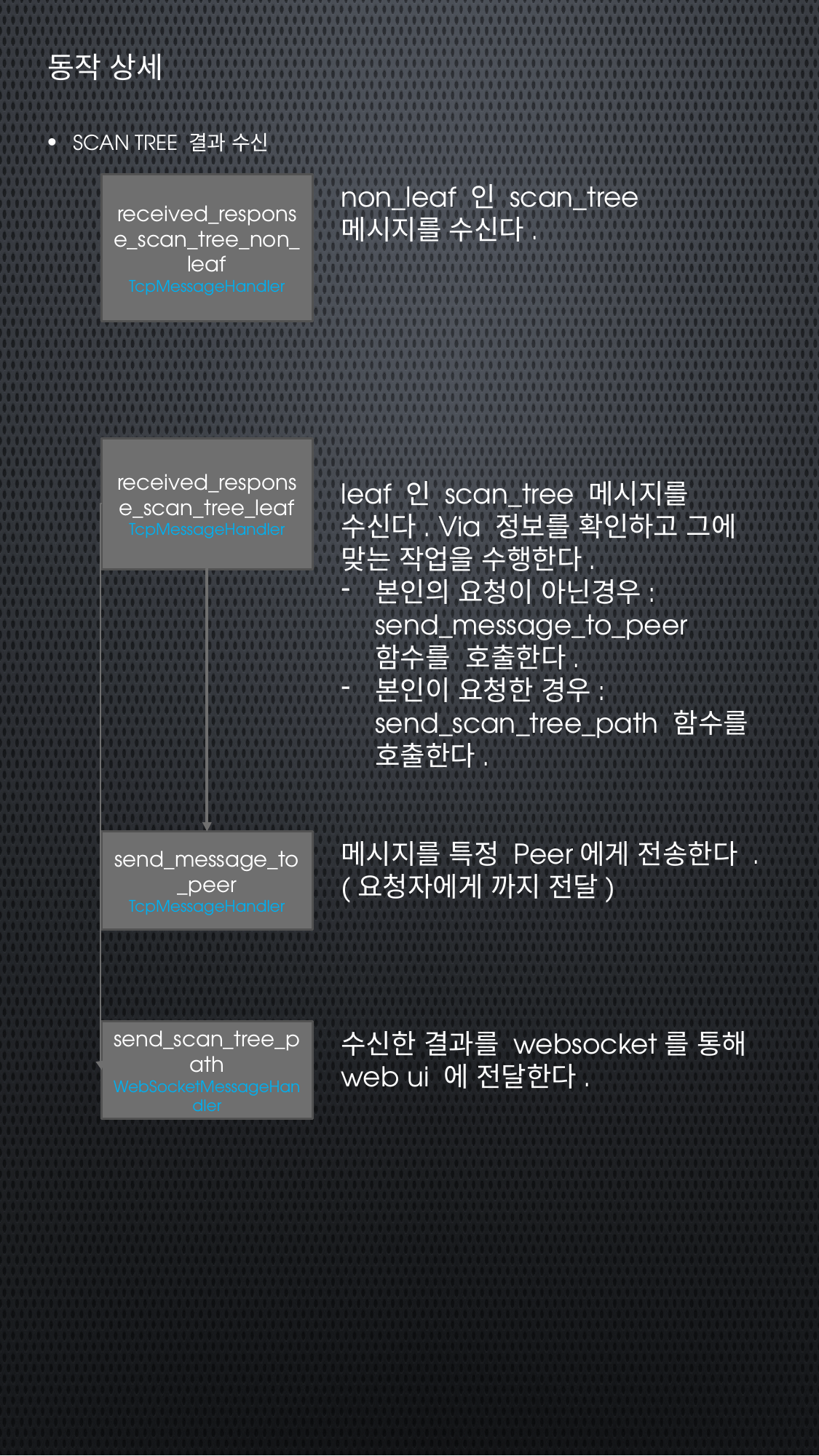

# 동작 상세
Scan tree 결과 수신
received_response_scan_tree_non_leaf
TcpMessageHandler
non_leaf 인 scan_tree 메시지를 수신다.
received_response_scan_tree_leaf
TcpMessageHandler
leaf 인 scan_tree 메시지를 수신다. Via 정보를 확인하고 그에 맞는 작업을 수행한다.
본인의 요청이 아닌경우: send_message_to_peer 함수를  호출한다.
본인이 요청한 경우: send_scan_tree_path 함수를 호출한다.
send_message_to_peer
TcpMessageHandler
메시지를 특정 Peer에게 전송한다 .(요청자에게 까지 전달)
send_scan_tree_path
WebSocketMessageHandler
수신한 결과를 websocket를 통해 web ui 에 전달한다.